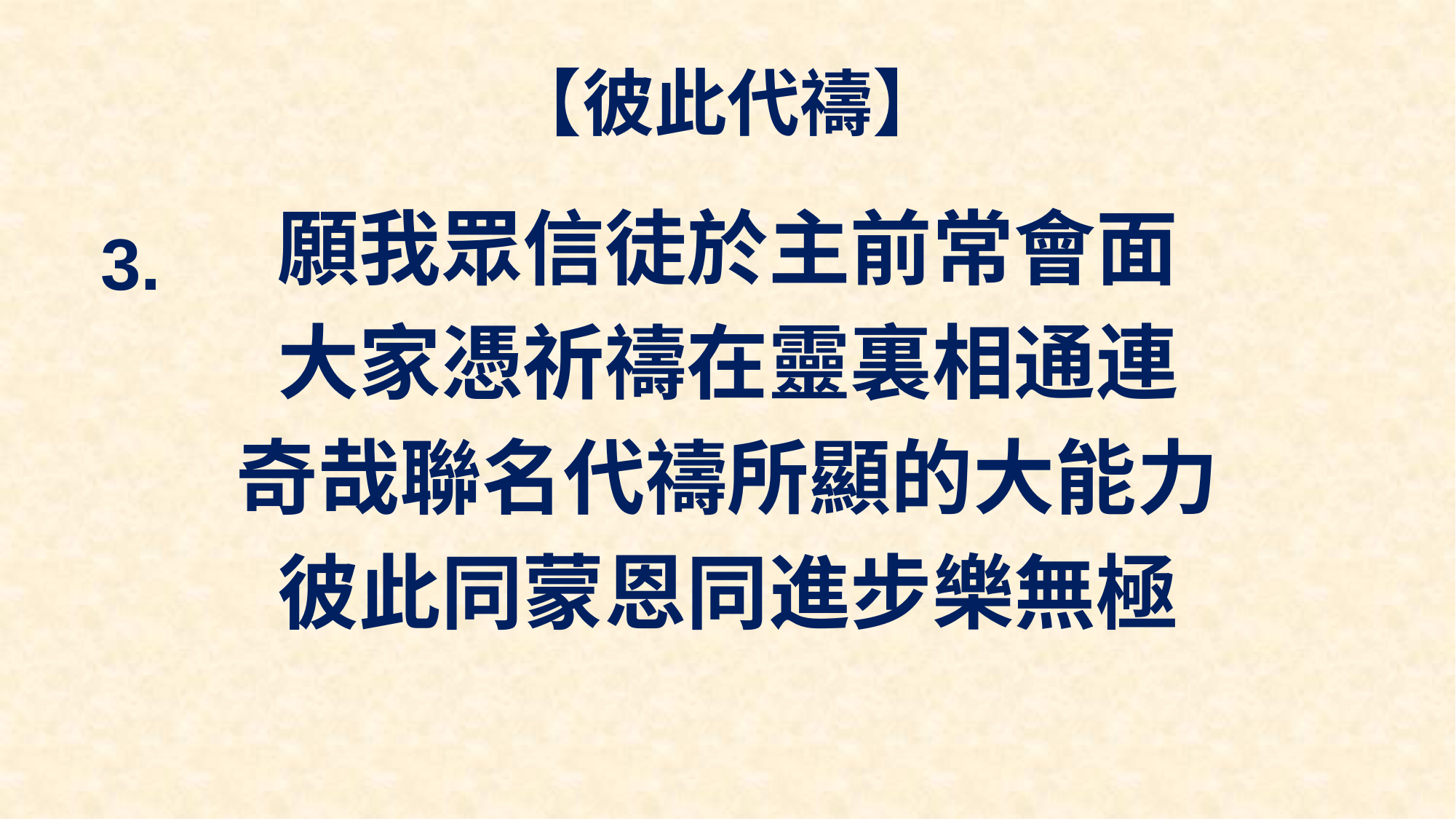

# 【彼此代禱】
願我眾信徒於主前常會面
大家憑祈禱在靈裏相通連
奇哉聯名代禱所顯的大能力
彼此同蒙恩同進步樂無極
3.